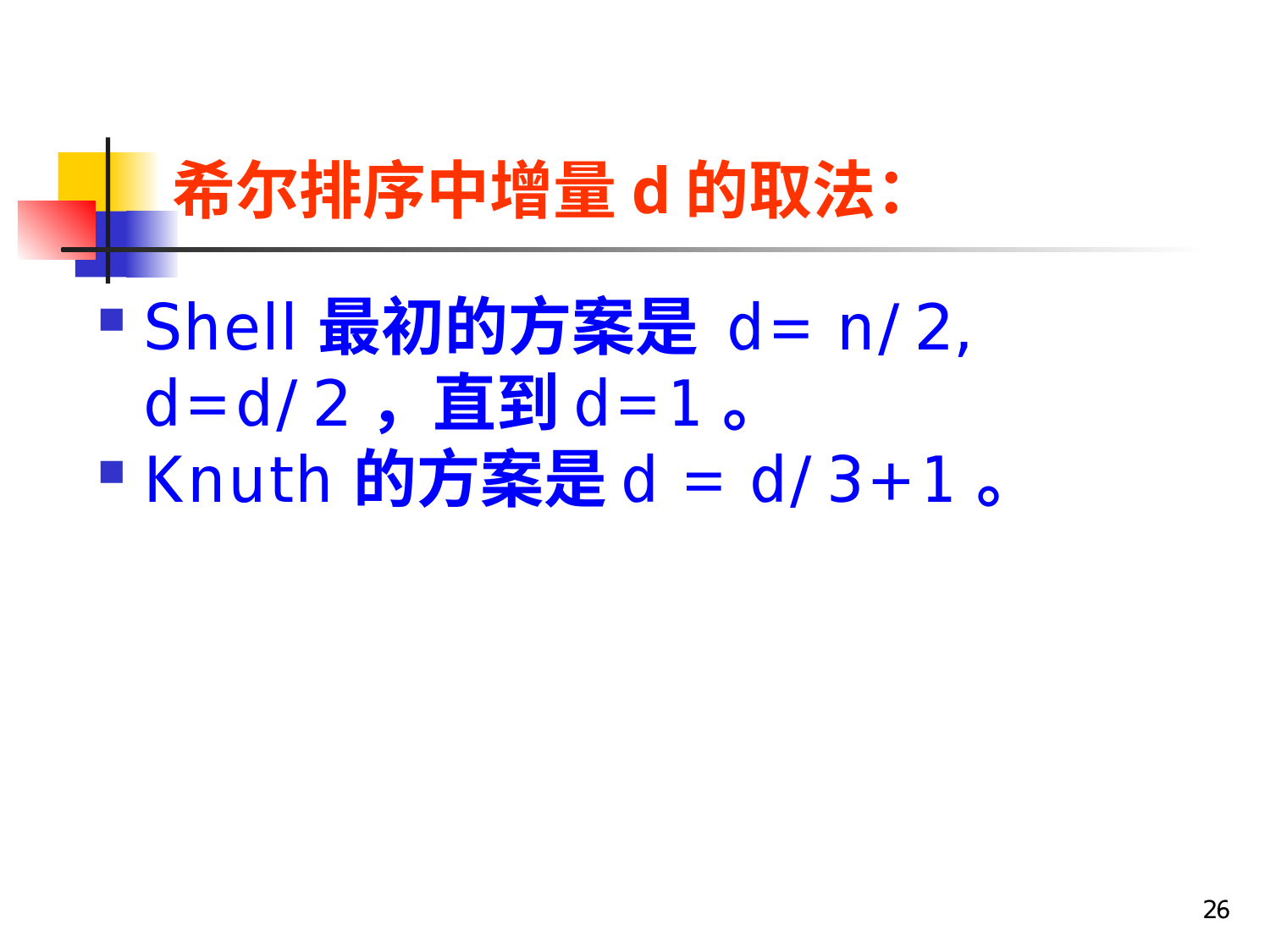

# 希尔排序中增量d的取法：
Shell最初的方案是 d= n/2, d=d/2，直到d=1。
Knuth的方案是d = d/3+1。
26